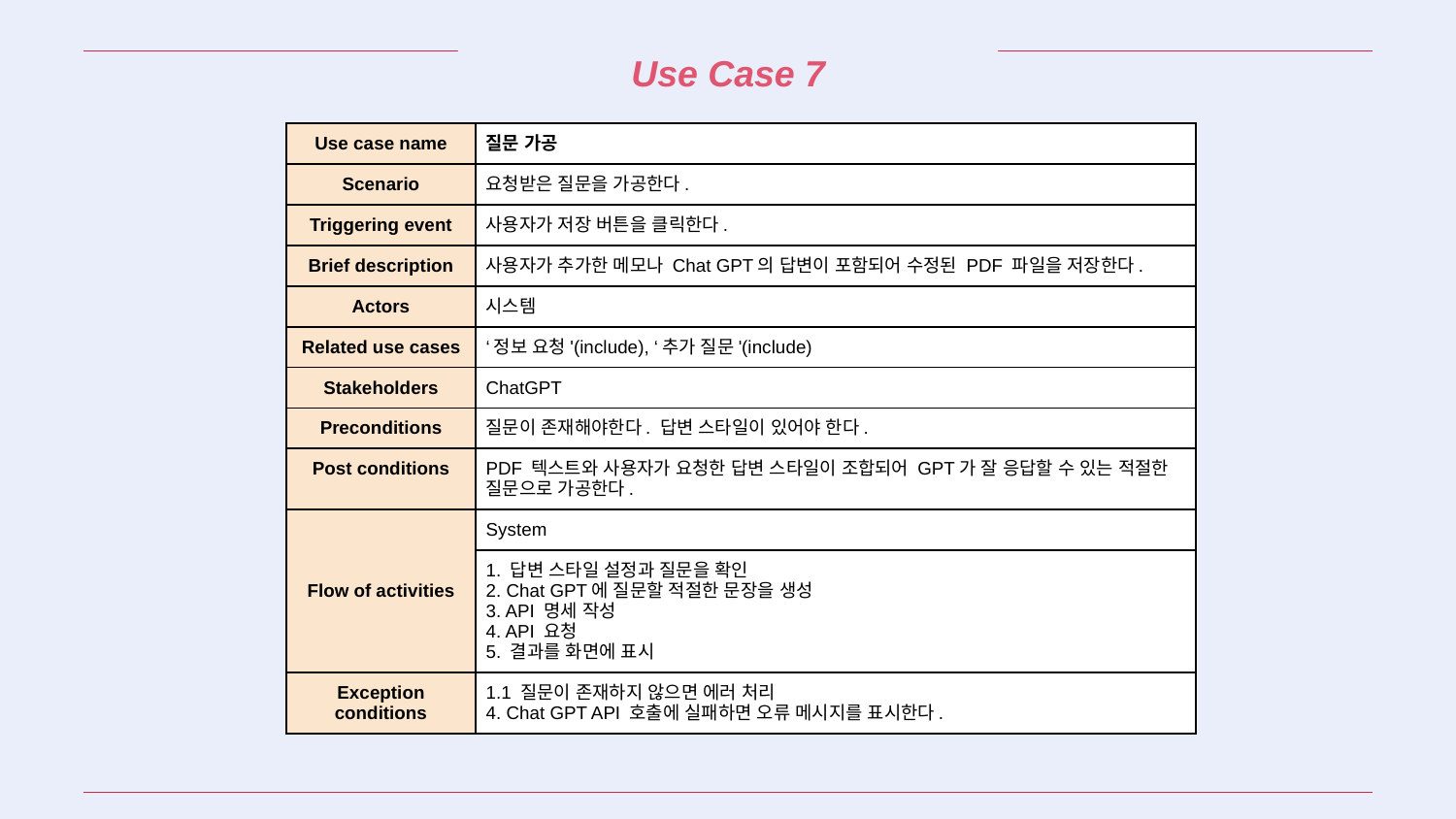

Use Case 7
| Use case name | 질문 가공 |  |
| --- | --- | --- |
| Scenario | 요청받은 질문을 가공한다. |  |
| Triggering event | 사용자가 저장 버튼을 클릭한다. |  |
| Brief description | 사용자가 추가한 메모나 Chat GPT의 답변이 포함되어 수정된 PDF 파일을 저장한다. |  |
| Actors | 시스템 |  |
| Related use cases | ‘정보 요청'(include), ‘추가 질문'(include) |  |
| Stakeholders | ChatGPT |  |
| Preconditions | 질문이 존재해야한다. 답변 스타일이 있어야 한다. |  |
| Post conditions | PDF 텍스트와 사용자가 요청한 답변 스타일이 조합되어 GPT가 잘 응답할 수 있는 적절한 질문으로 가공한다. |  |
| Flow of activities | System |  |
|  | 1. 답변 스타일 설정과 질문을 확인 2. Chat GPT에 질문할 적절한 문장을 생성 3. API 명세 작성 4. API 요청 5. 결과를 화면에 표시 |  |
| Exception conditions | 1.1 질문이 존재하지 않으면 에러 처리 4. Chat GPT API 호출에 실패하면 오류 메시지를 표시한다. |  |